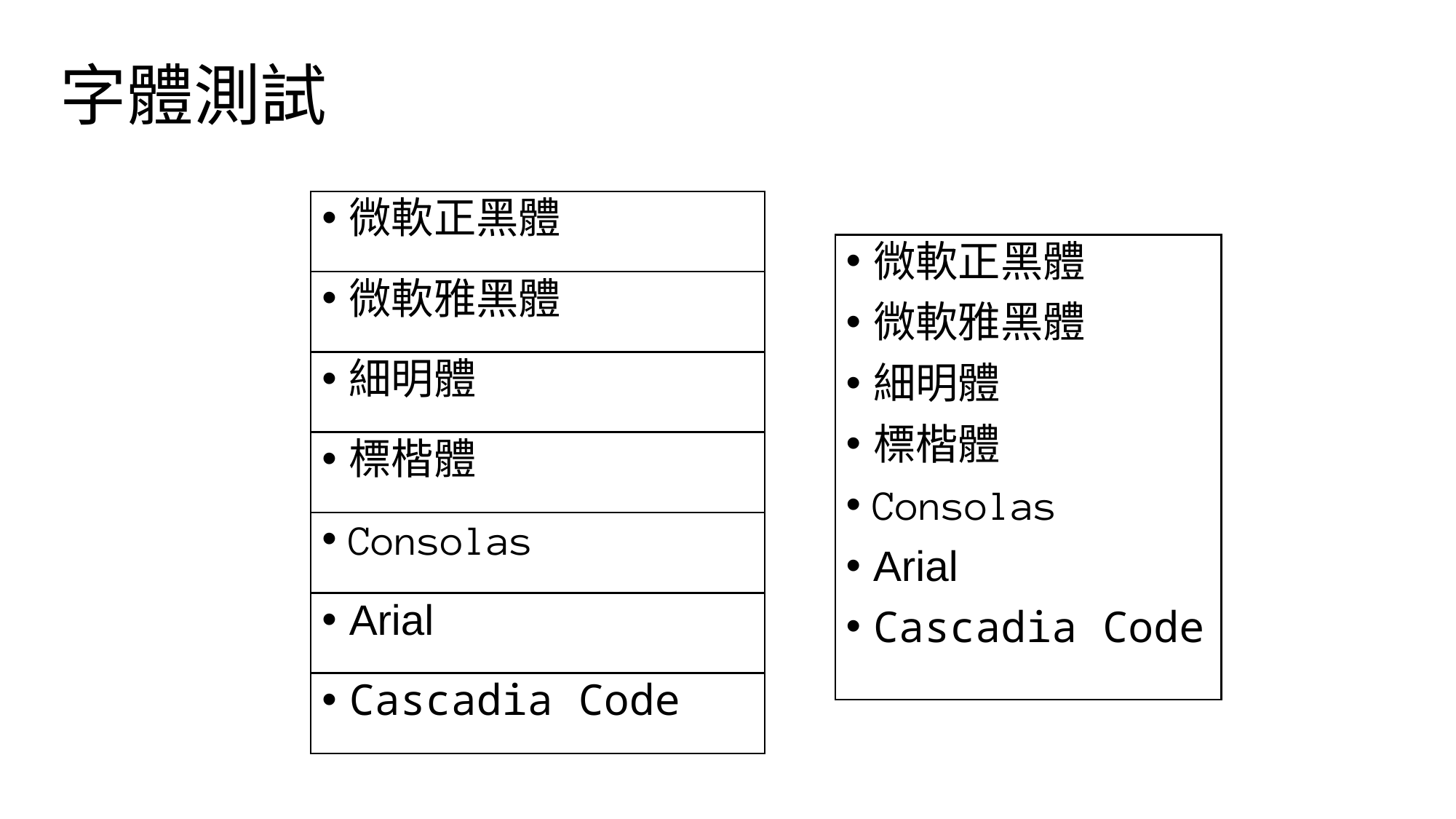

# 字體測試
微軟正黑體
微軟正黑體
微軟雅黑體
細明體
標楷體
Consolas
Arial
Cascadia Code

微軟雅黑體
細明體
標楷體
Consolas
Arial
Cascadia Code